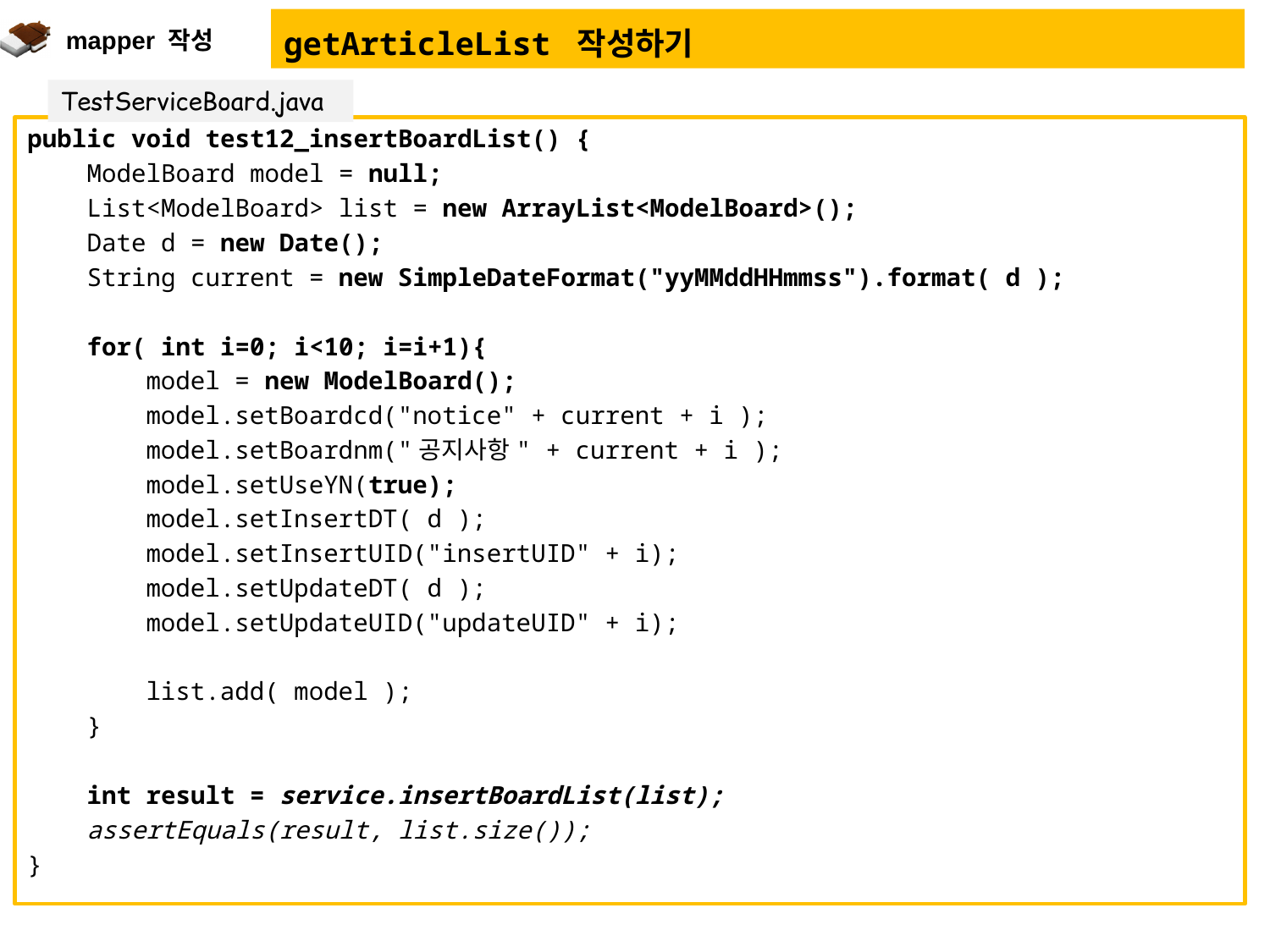

mapper 작성
# getArticleList 작성하기
TestServiceBoard.java
public void test12_insertBoardList() {
    ModelBoard model = null;
    List<ModelBoard> list = new ArrayList<ModelBoard>();
    Date d = new Date();
    String current = new SimpleDateFormat("yyMMddHHmmss").format( d );

    for( int i=0; i<10; i=i+1){
        model = new ModelBoard();
        model.setBoardcd("notice" + current + i );
        model.setBoardnm("공지사항" + current + i );
        model.setUseYN(true);
        model.setInsertDT( d );
        model.setInsertUID("insertUID" + i);
        model.setUpdateDT( d );
        model.setUpdateUID("updateUID" + i);

        list.add( model );
    }

    int result = service.insertBoardList(list);
    assertEquals(result, list.size());
}